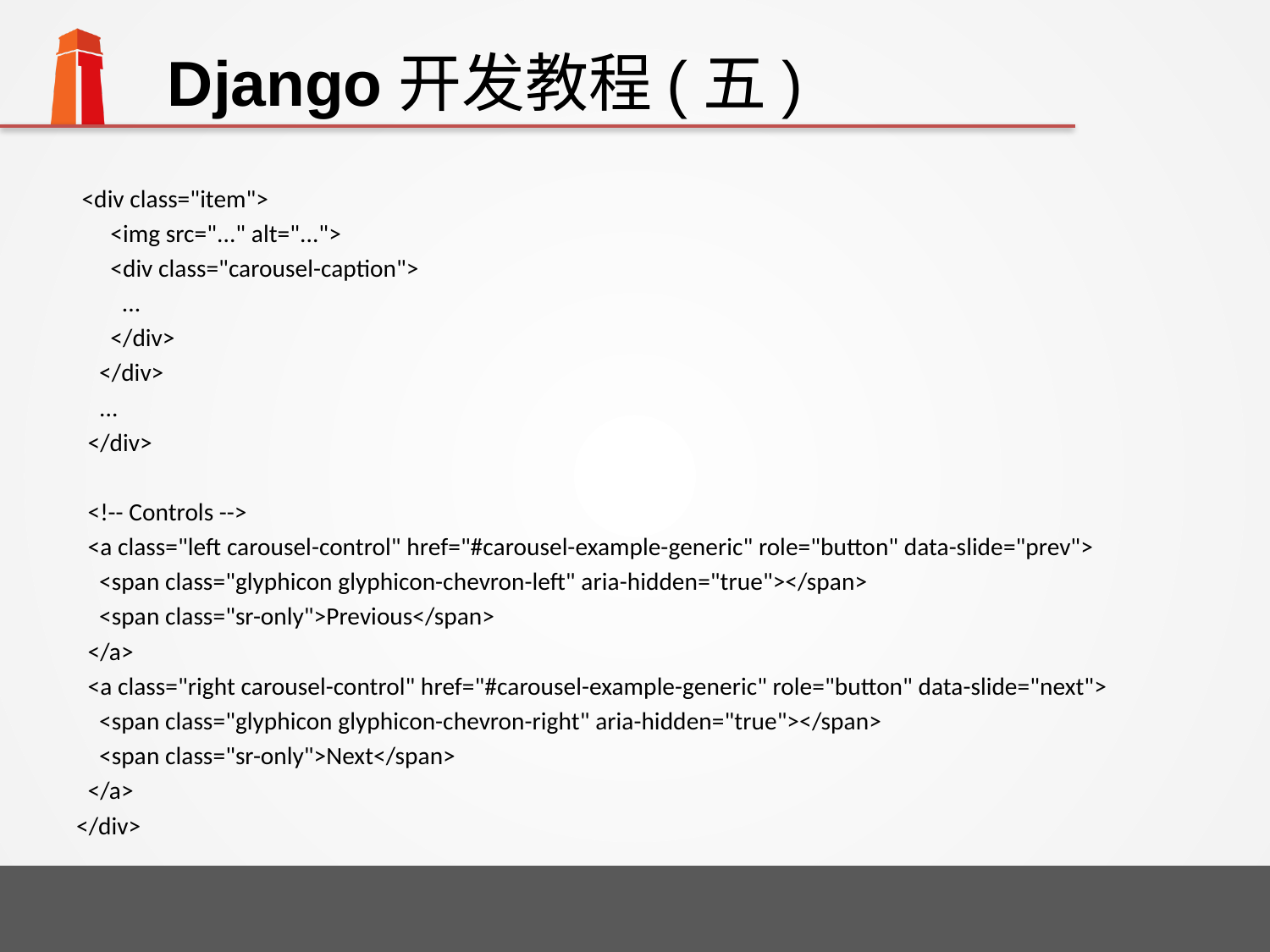

# Django开发教程(五)
 <div class="item">
      <img src="..." alt="...">
      <div class="carousel-caption">
        ...
      </div>
    </div>
    ...
  </div>

  <!-- Controls -->
  <a class="left carousel-control" href="#carousel-example-generic" role="button" data-slide="prev">
    <span class="glyphicon glyphicon-chevron-left" aria-hidden="true"></span>
    <span class="sr-only">Previous</span>
  </a>
  <a class="right carousel-control" href="#carousel-example-generic" role="button" data-slide="next">
    <span class="glyphicon glyphicon-chevron-right" aria-hidden="true"></span>
    <span class="sr-only">Next</span>
  </a>
</div>